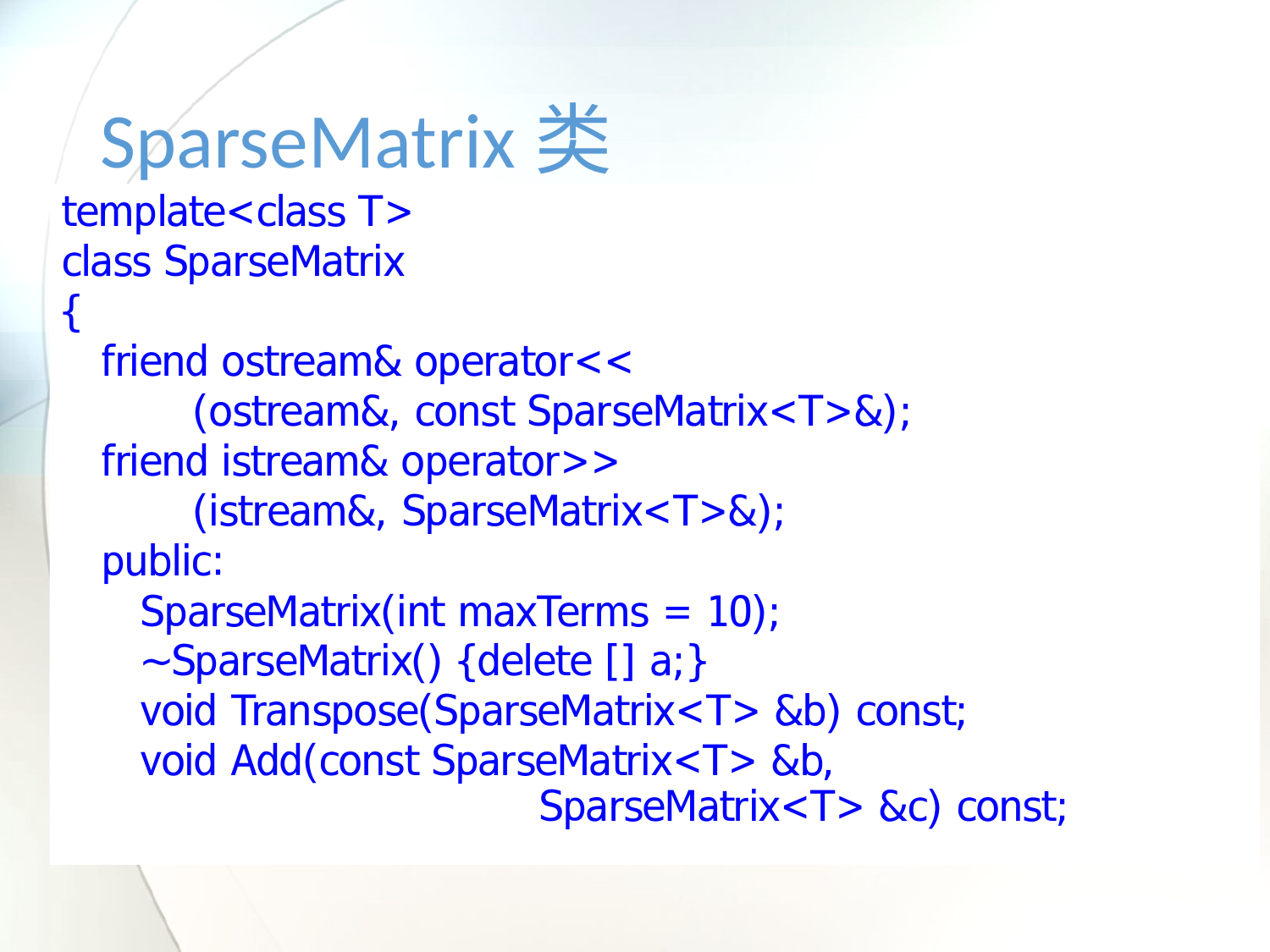

# SparseMatrix类
template<class T>
class SparseMatrix
{
   friend ostream& operator<<
          (ostream&, const SparseMatrix<T>&);
   friend istream& operator>>
          (istream&, SparseMatrix<T>&);
   public:
      SparseMatrix(int maxTerms = 10);
      ~SparseMatrix() {delete [] a;}
      void Transpose(SparseMatrix<T> &b) const;
      void Add(const SparseMatrix<T> &b,
                                  SparseMatrix<T> &c) const;